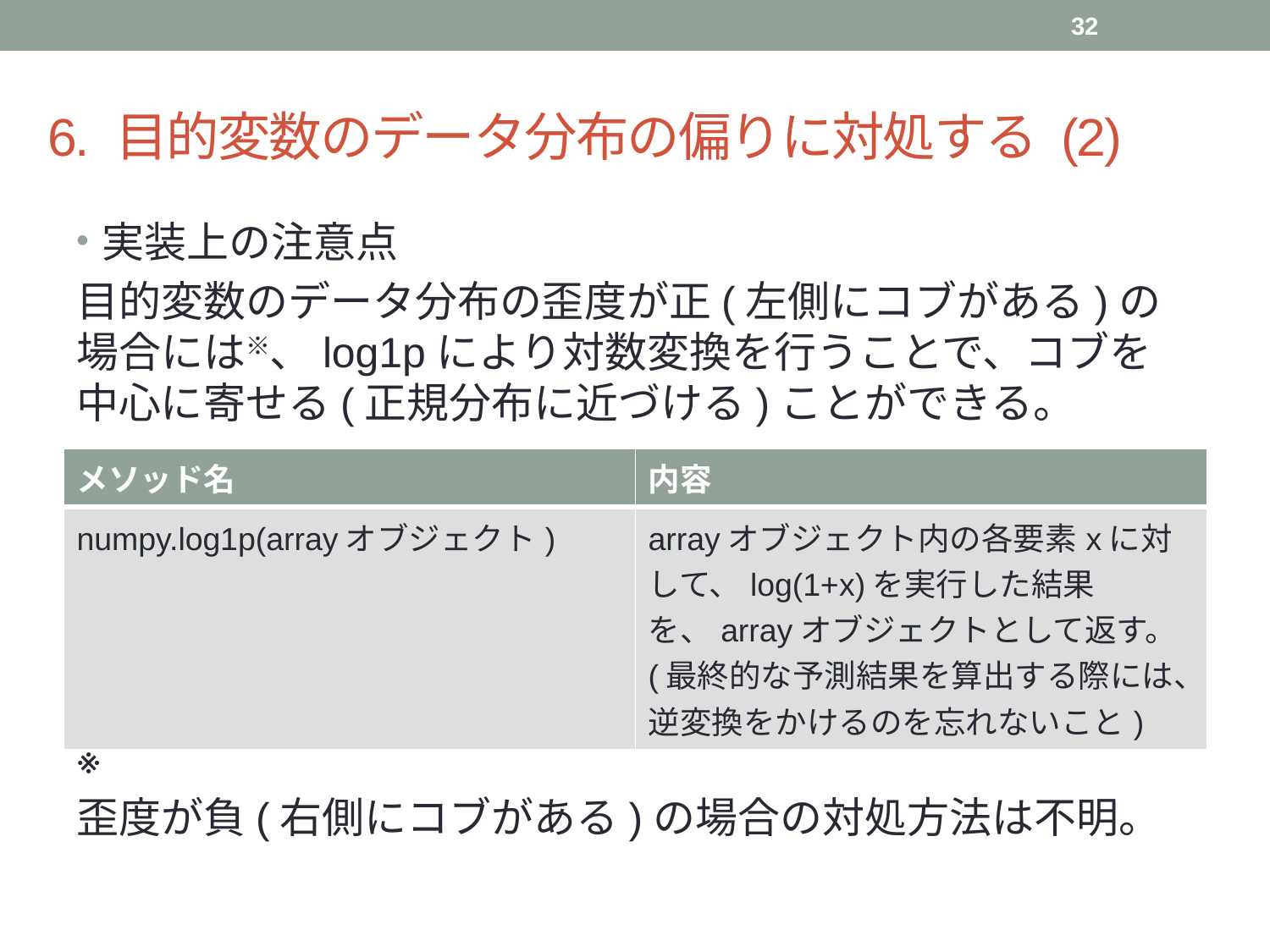

32
# 6. 目的変数のデータ分布の偏りに対処する (2)
実装上の注意点
目的変数のデータ分布の歪度が正(左側にコブがある)の場合には※、log1pにより対数変換を行うことで、コブを中心に寄せる(正規分布に近づける)ことができる。

※
歪度が負(右側にコブがある)の場合の対処方法は不明。
| メソッド名 | 内容 |
| --- | --- |
| numpy.log1p(arrayオブジェクト) | arrayオブジェクト内の各要素xに対して、log(1+x)を実行した結果を、arrayオブジェクトとして返す。 (最終的な予測結果を算出する際には、逆変換をかけるのを忘れないこと) |